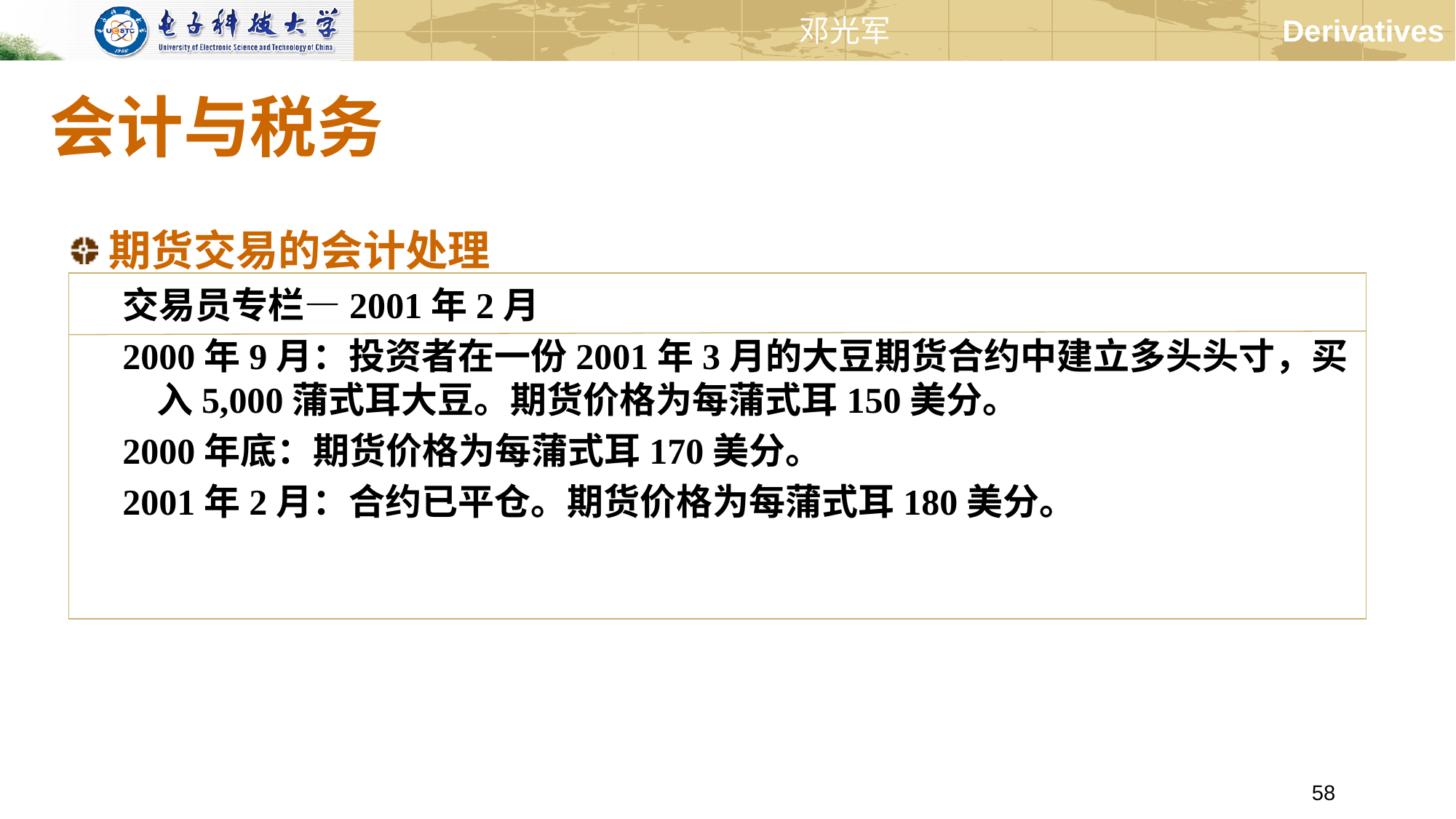

# 会计与税务
期货交易的会计处理
交易员专栏—2001年2月
2000年9月：投资者在一份2001年3月的大豆期货合约中建立多头头寸，买入5,000蒲式耳大豆。期货价格为每蒲式耳150美分。
2000年底：期货价格为每蒲式耳170美分。
2001年2月：合约已平仓。期货价格为每蒲式耳180美分。